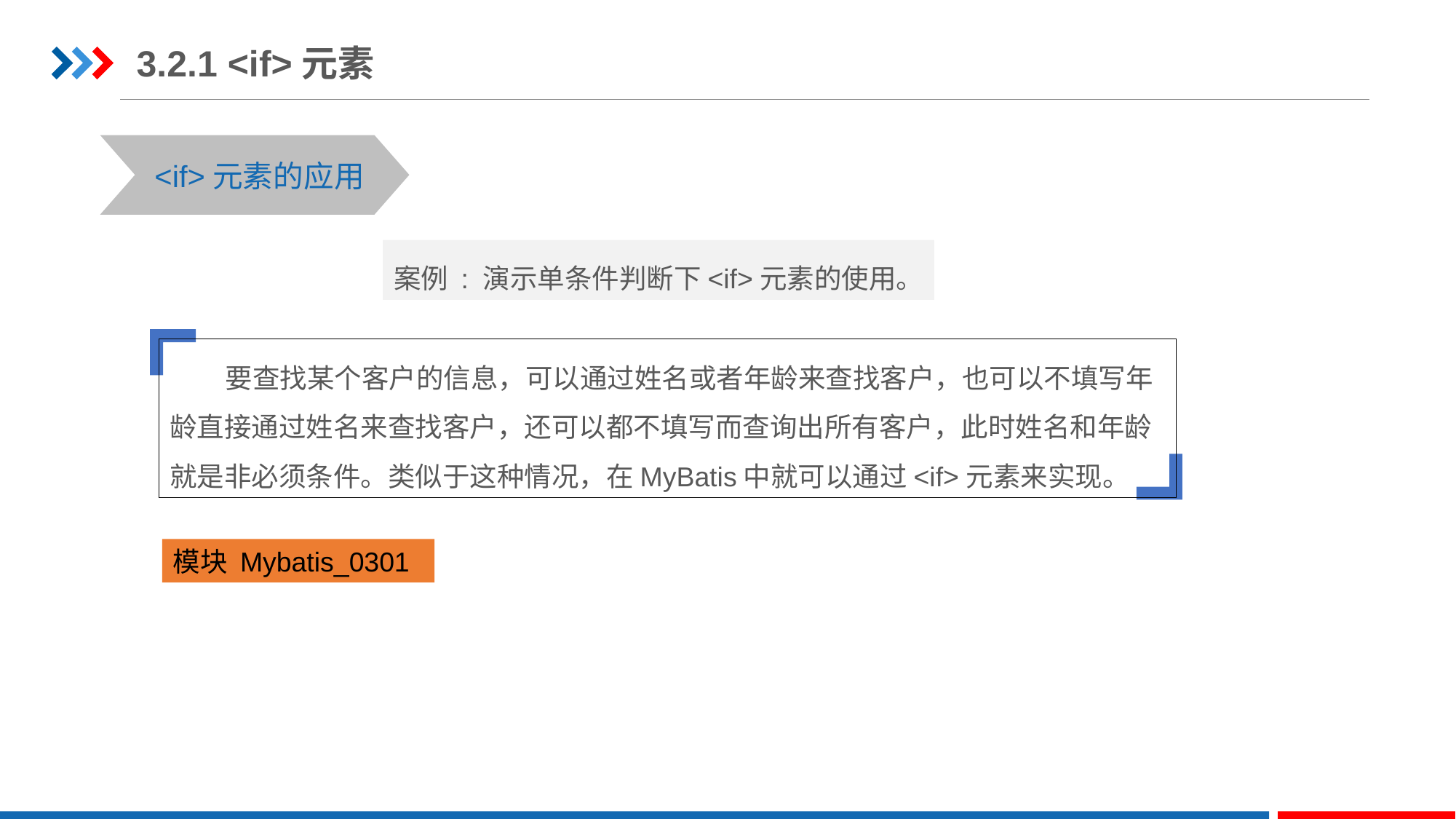

3.2.1 <if>元素

STEP  01
STEP  03
<if>元素的应用
案例 : 演示单条件判断下<if>元素的使用。

        要查找某个客户的信息，可以通过姓名或者年龄来查找客户，也可以不填写年龄直接通过姓名来查找客户，还可以都不填写而查询出所有客户，此时姓名和年龄就是非必须条件。类似于这种情况，在MyBatis中就可以通过<if>元素来实现。

模块 Mybatis_0301